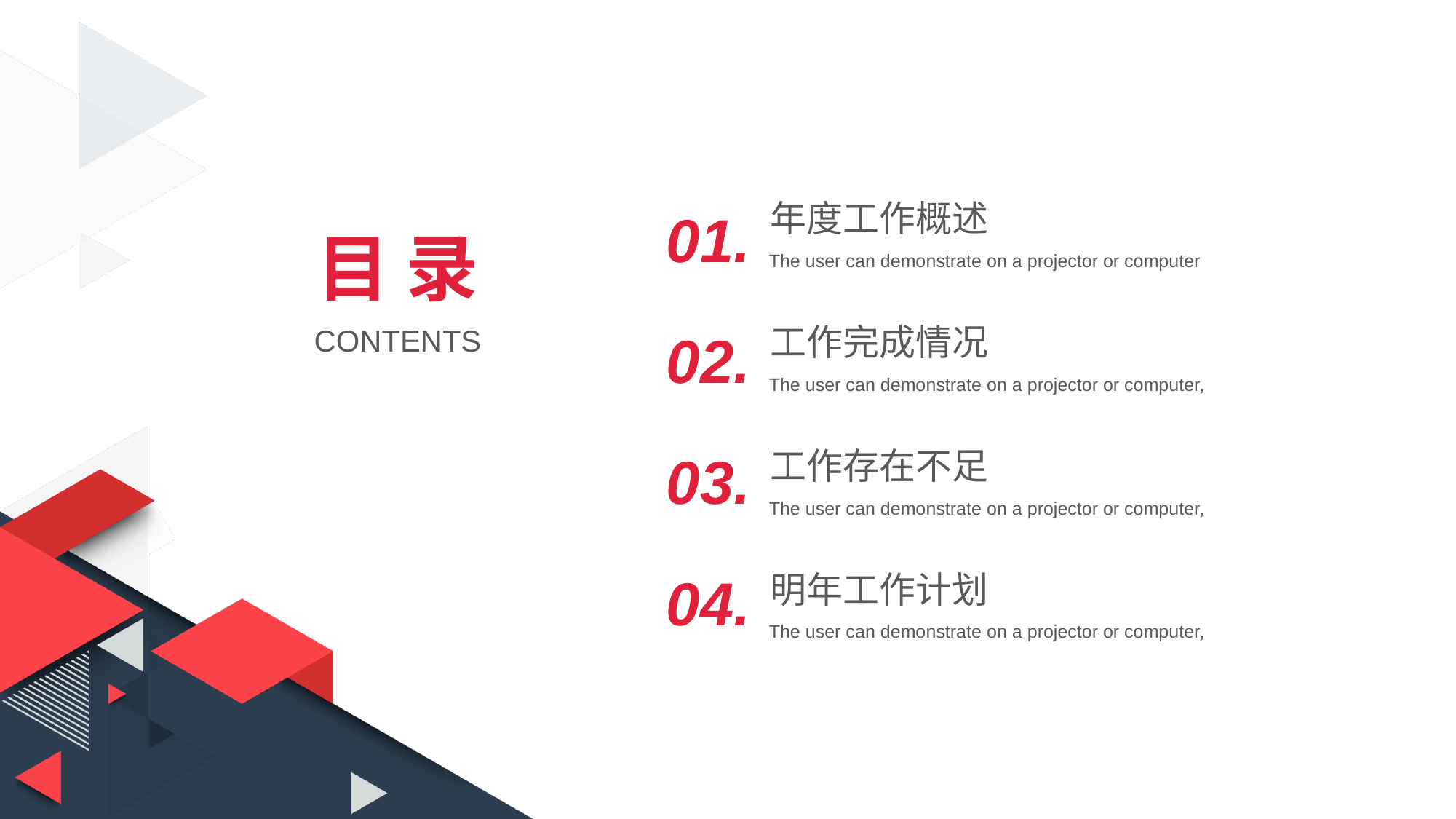

年度工作概述
The user can demonstrate on a projector or computer
01.
目 录
工作完成情况
The user can demonstrate on a projector or computer,
CONTENTS
02.
工作存在不足
The user can demonstrate on a projector or computer,
03.
04.
明年工作计划
The user can demonstrate on a projector or computer,